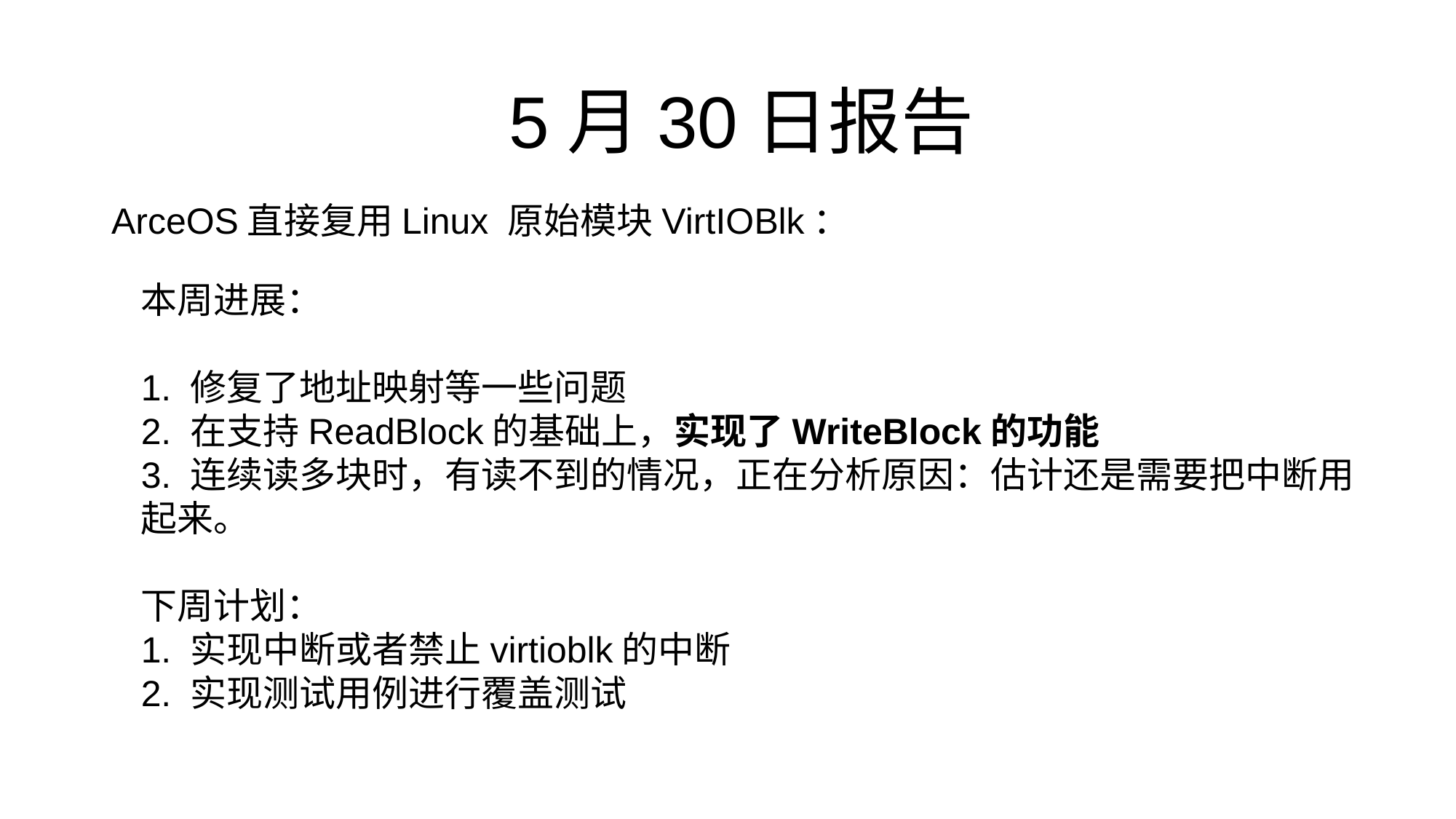

5月30日报告
ArceOS直接复用Linux 原始模块VirtIOBlk：
本周进展：

1. 修复了地址映射等一些问题
2. 在支持ReadBlock的基础上，实现了WriteBlock的功能
3. 连续读多块时，有读不到的情况，正在分析原因：估计还是需要把中断用起来。

下周计划：
1. 实现中断或者禁止virtioblk的中断
2. 实现测试用例进行覆盖测试